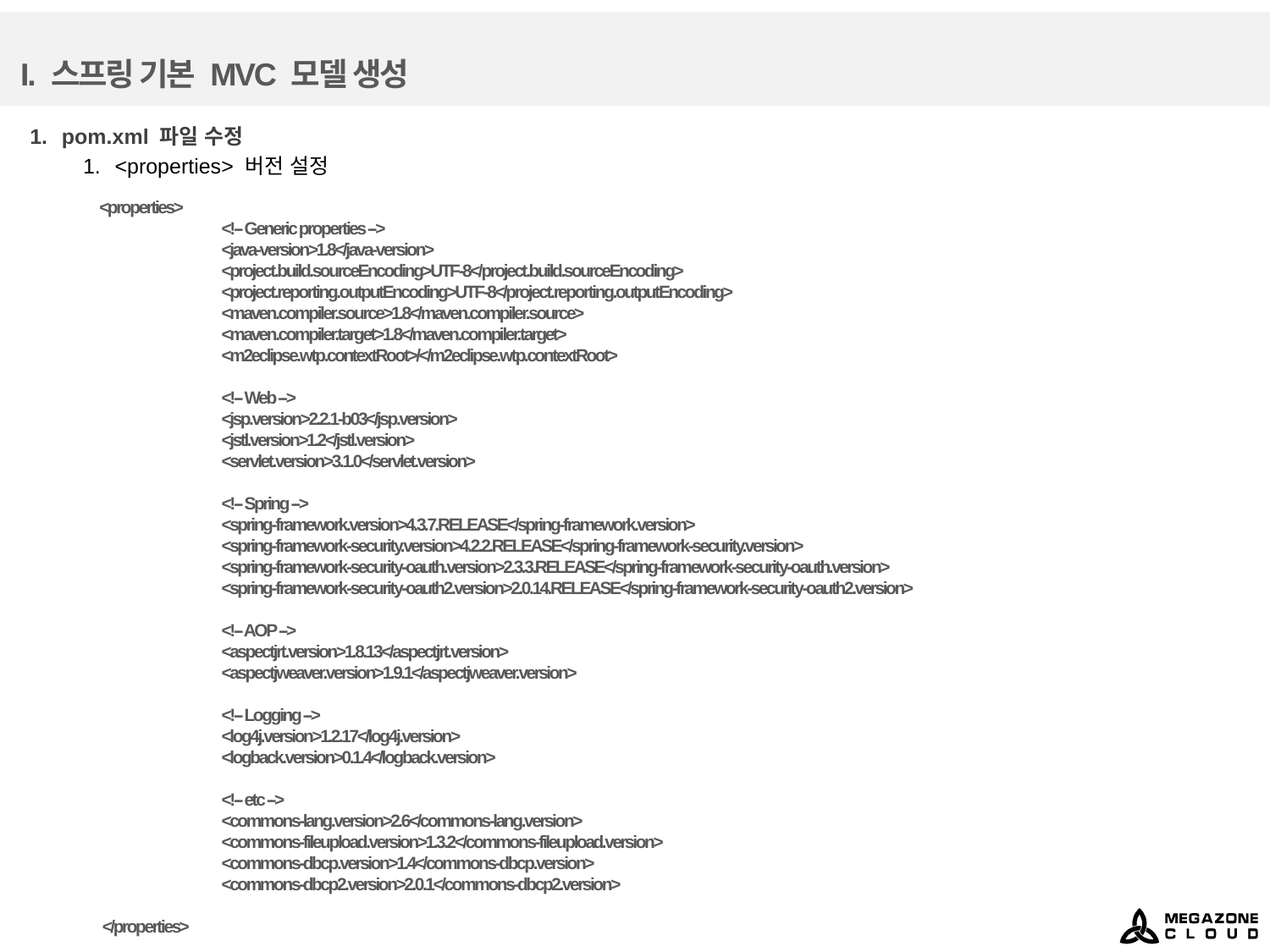

# I. 스프링 기본 MVC 모델 생성
pom.xml 파일 수정
<properties> 버전 설정
 <properties>
  	<!-- Generic properties -->
	<java-version>1.8</java-version>
	<project.build.sourceEncoding>UTF-8</project.build.sourceEncoding>
	<project.reporting.outputEncoding>UTF-8</project.reporting.outputEncoding>
	<maven.compiler.source>1.8</maven.compiler.source>
	<maven.compiler.target>1.8</maven.compiler.target>
	<m2eclipse.wtp.contextRoot>/</m2eclipse.wtp.contextRoot>

	<!-- Web -->
	<jsp.version>2.2.1-b03</jsp.version>
	<jstl.version>1.2</jstl.version>
	<servlet.version>3.1.0</servlet.version>

	<!-- Spring -->
	<spring-framework.version>4.3.7.RELEASE</spring-framework.version>
	<spring-framework-security.version>4.2.2.RELEASE</spring-framework-security.version>
	<spring-framework-security-oauth.version>2.3.3.RELEASE</spring-framework-security-oauth.version>
	<spring-framework-security-oauth2.version>2.0.14.RELEASE</spring-framework-security-oauth2.version>

	<!-- AOP -->
	<aspectjrt.version>1.8.13</aspectjrt.version>
	<aspectjweaver.version>1.9.1</aspectjweaver.version>

	<!-- Logging -->
	<log4j.version>1.2.17</log4j.version>
	<logback.version>0.1.4</logback.version>

	<!-- etc -->
	<commons-lang.version>2.6</commons-lang.version>
	<commons-fileupload.version>1.3.2</commons-fileupload.version>
	<commons-dbcp.version>1.4</commons-dbcp.version>
	<commons-dbcp2.version>2.0.1</commons-dbcp2.version>

  </properties>